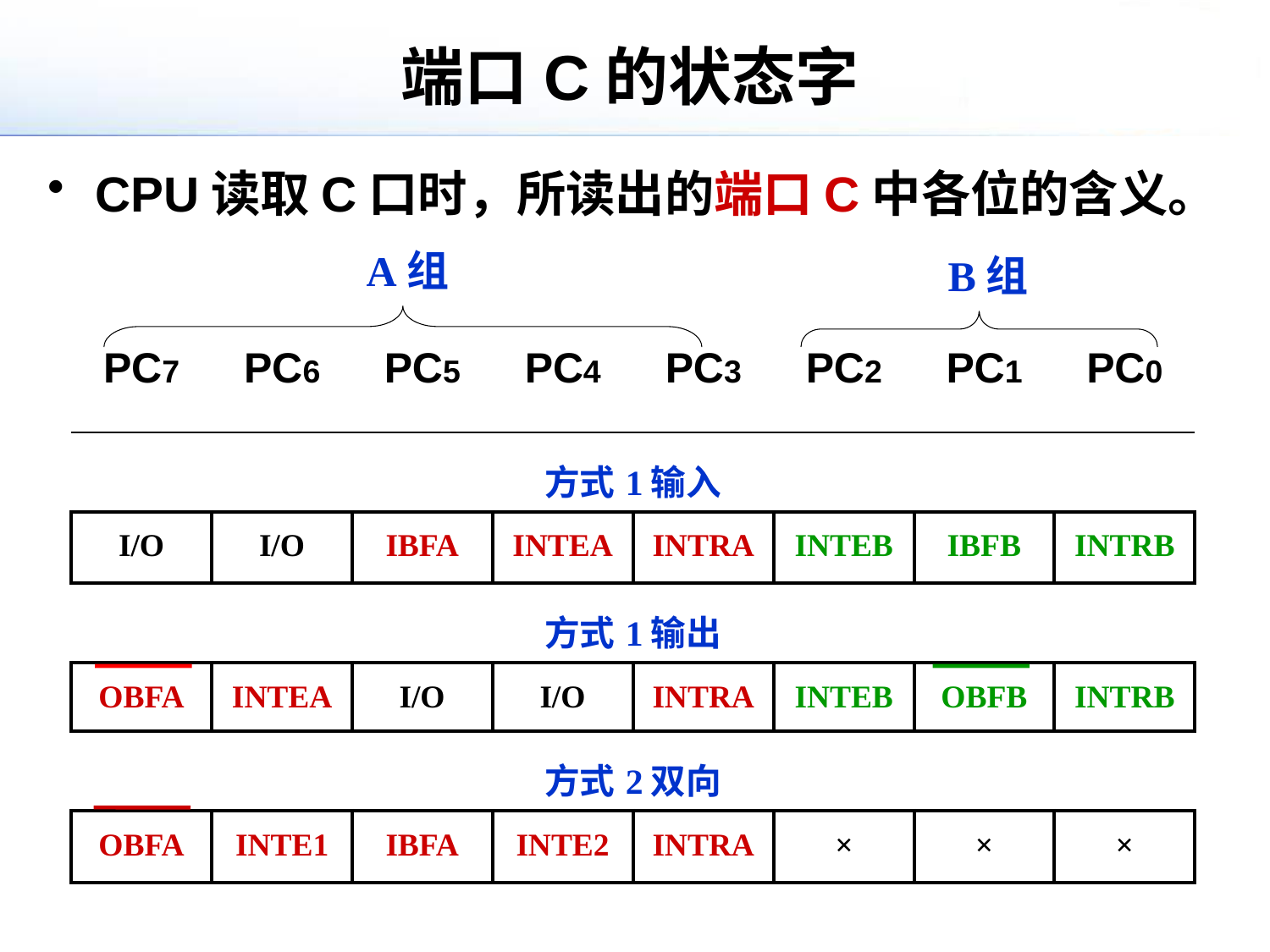

# 端口C的状态字
CPU读取C口时，所读出的端口C中各位的含义。

A组

B组
| PC7 | PC6 | PC5 | PC4 | PC3 | PC2 | PC1 | PC0 |
| --- | --- | --- | --- | --- | --- | --- | --- |
| 方式1输入 |  |  |  |  |  |  |  |
| I/O | I/O | IBFA | INTEA | INTRA | INTEB | IBFB | INTRB |
| 方式1输出 |  |  |  |  |  |  |  |
| OBFA | INTEA | I/O | I/O | INTRA | INTEB | OBFB | INTRB |
| 方式2双向 |  |  |  |  |  |  |  |
| OBFA | INTE1 | IBFA | INTE2 | INTRA | × | × | × |